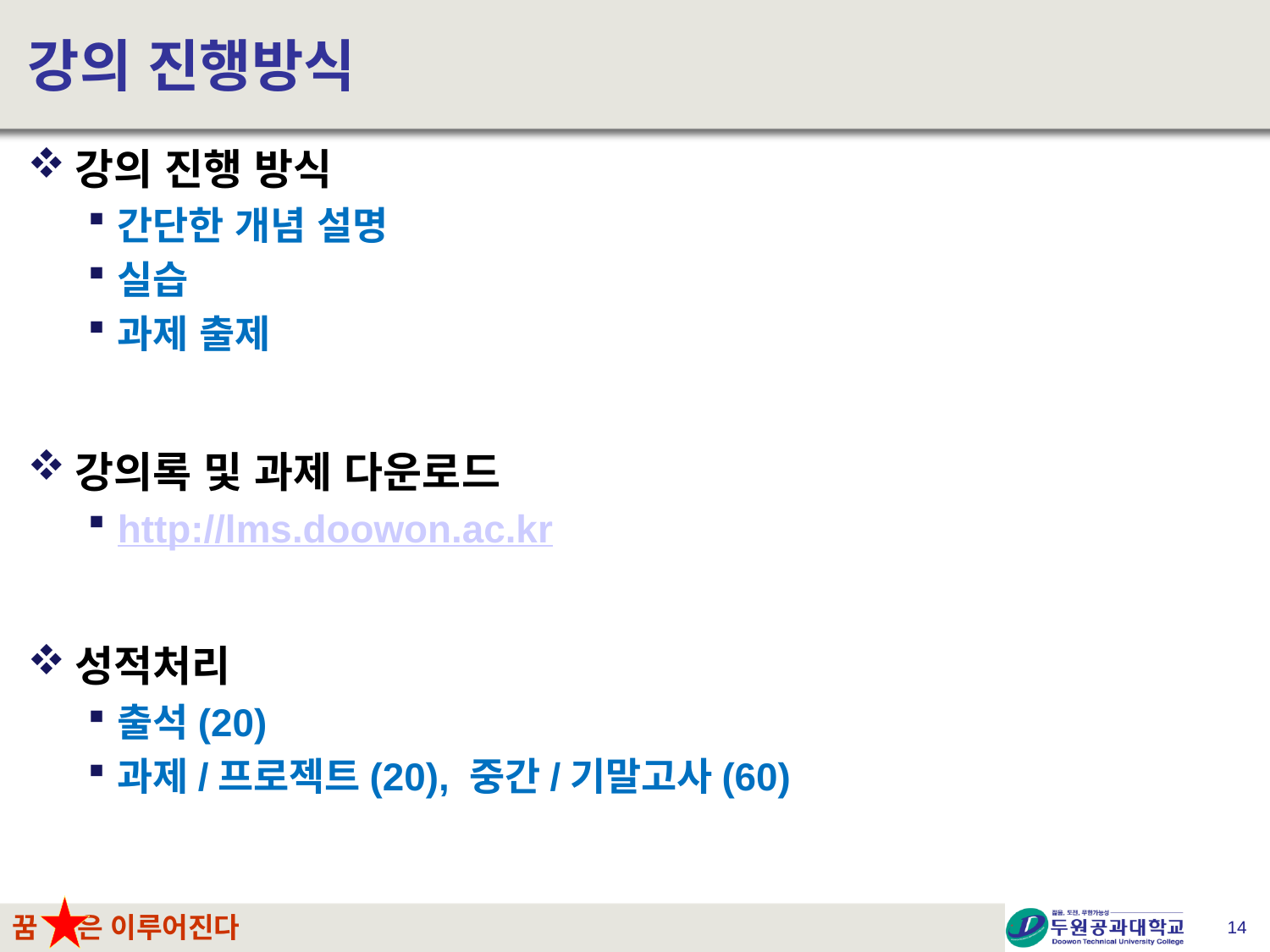

# 강의 진행방식
강의 진행 방식
간단한 개념 설명
실습
과제 출제

강의록 및 과제 다운로드
http://lms.doowon.ac.kr

성적처리
출석(20)
과제/프로젝트(20), 중간/기말고사(60)
14